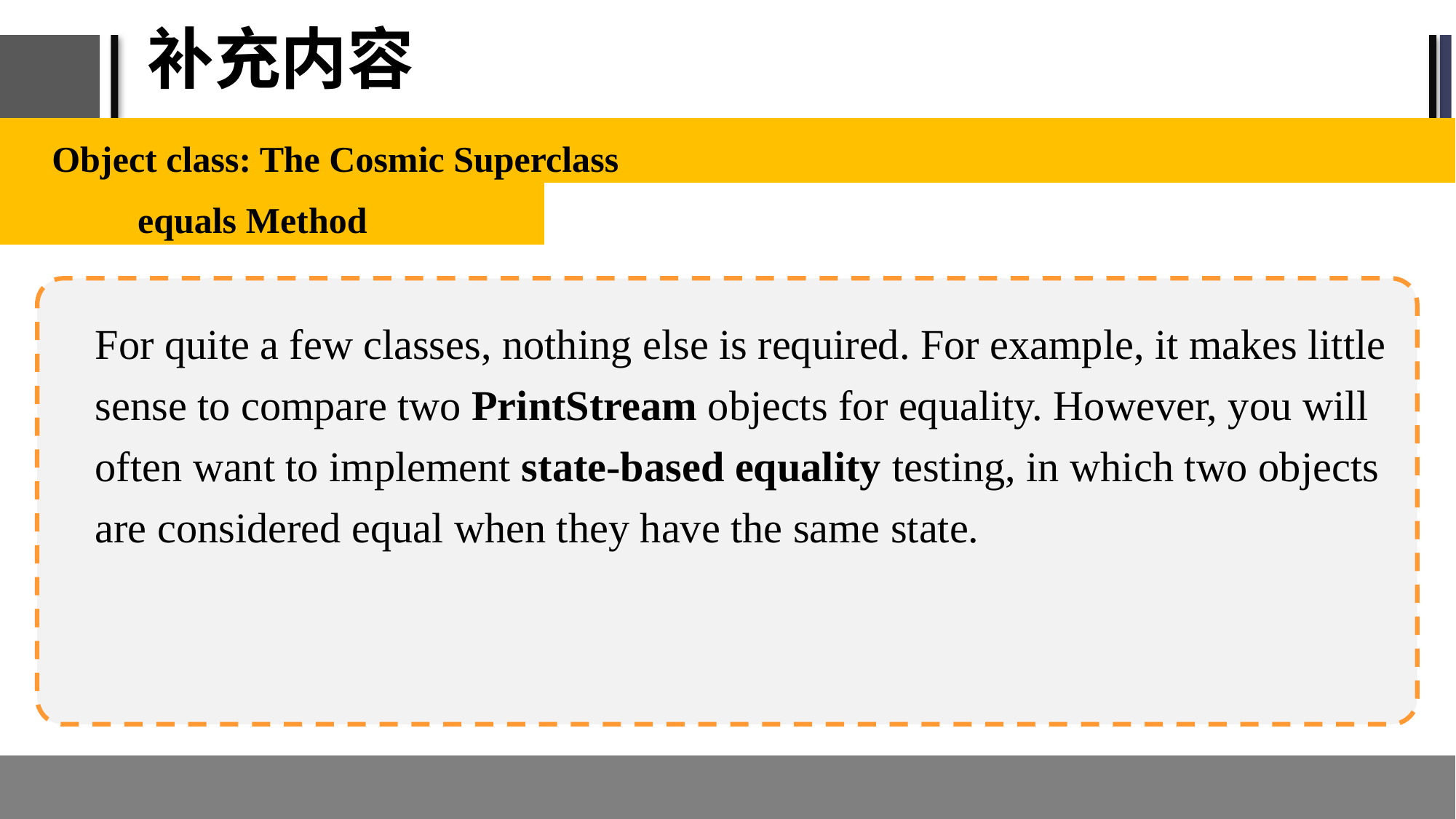

# 补充内容

Object class: The Cosmic Superclass

	equals Method

For quite a few classes, nothing else is required. For example, it makes little sense to compare two PrintStream objects for equality. However, you will often want to implement state-based equality testing, in which two objects are considered equal when they have the same state.